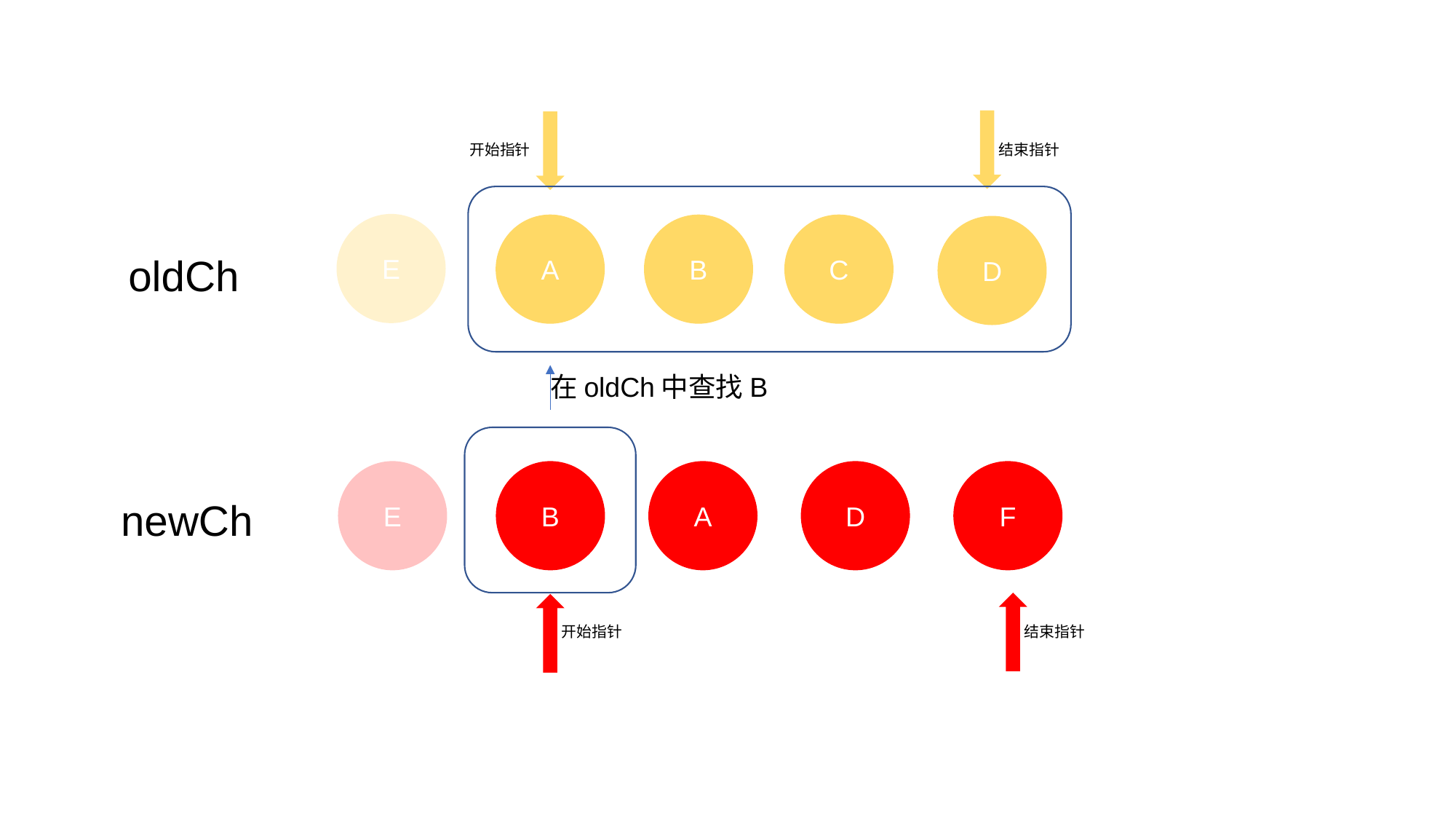

开始指针
结束指针

E
A
B
C
D
oldCh
在oldCh中查找B

E
B
A
D
F
newCh

开始指针
结束指针